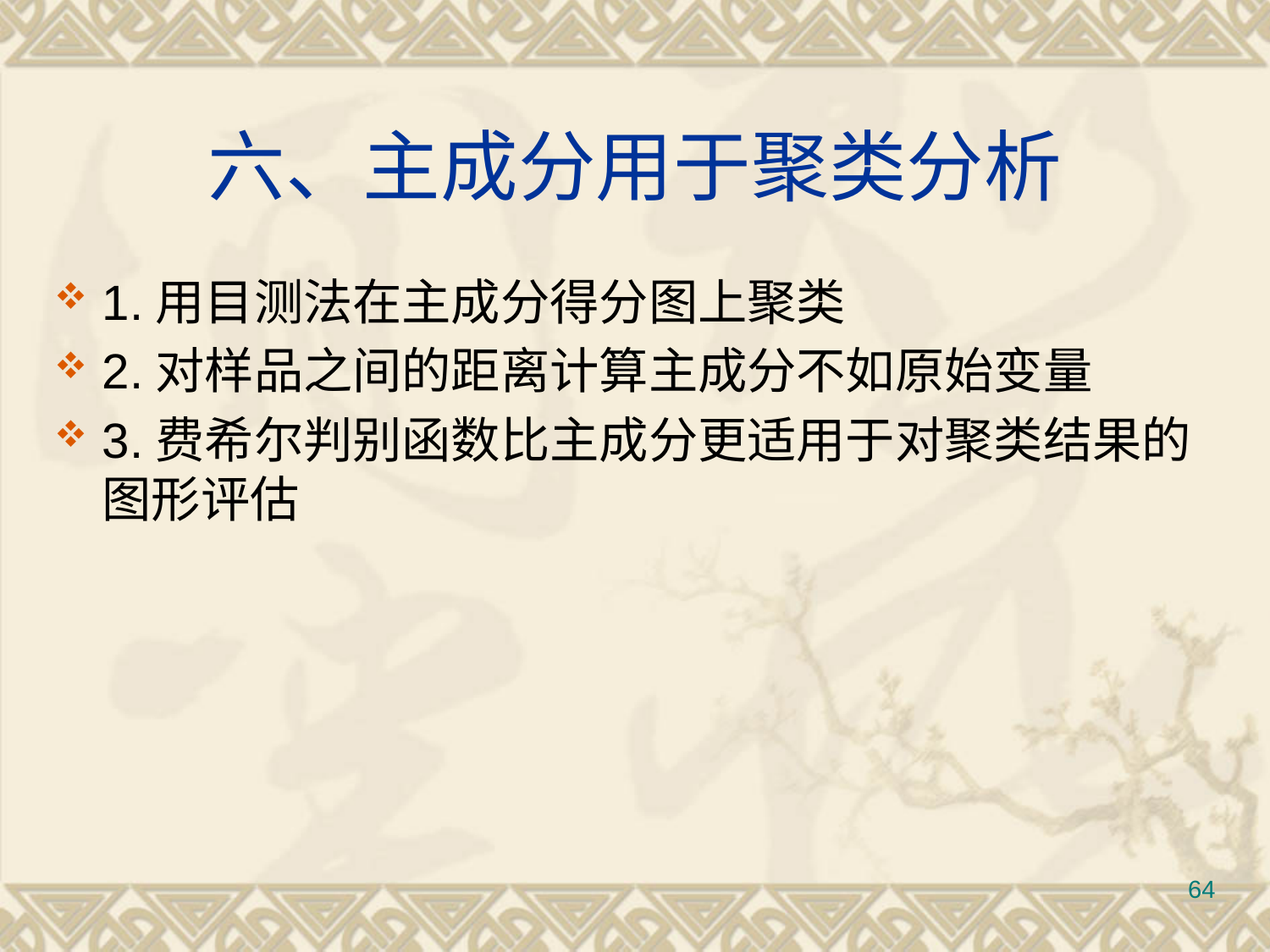

# 六、主成分用于聚类分析
1.用目测法在主成分得分图上聚类
2.对样品之间的距离计算主成分不如原始变量
3.费希尔判别函数比主成分更适用于对聚类结果的图形评估
64